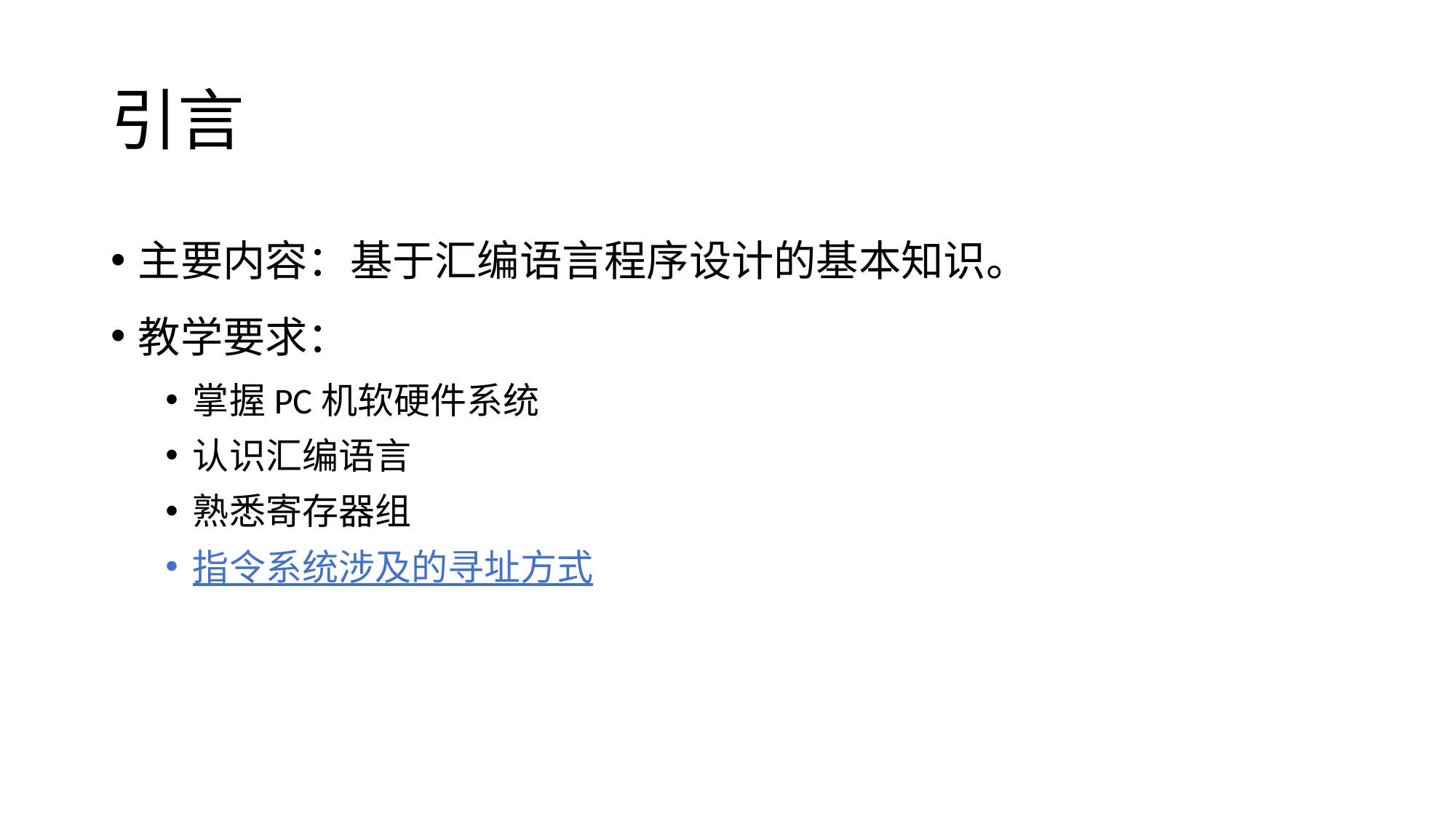

# 引言
主要内容：基于汇编语言程序设计的基本知识。
教学要求：
掌握PC机软硬件系统
认识汇编语言
熟悉寄存器组
指令系统涉及的寻址方式